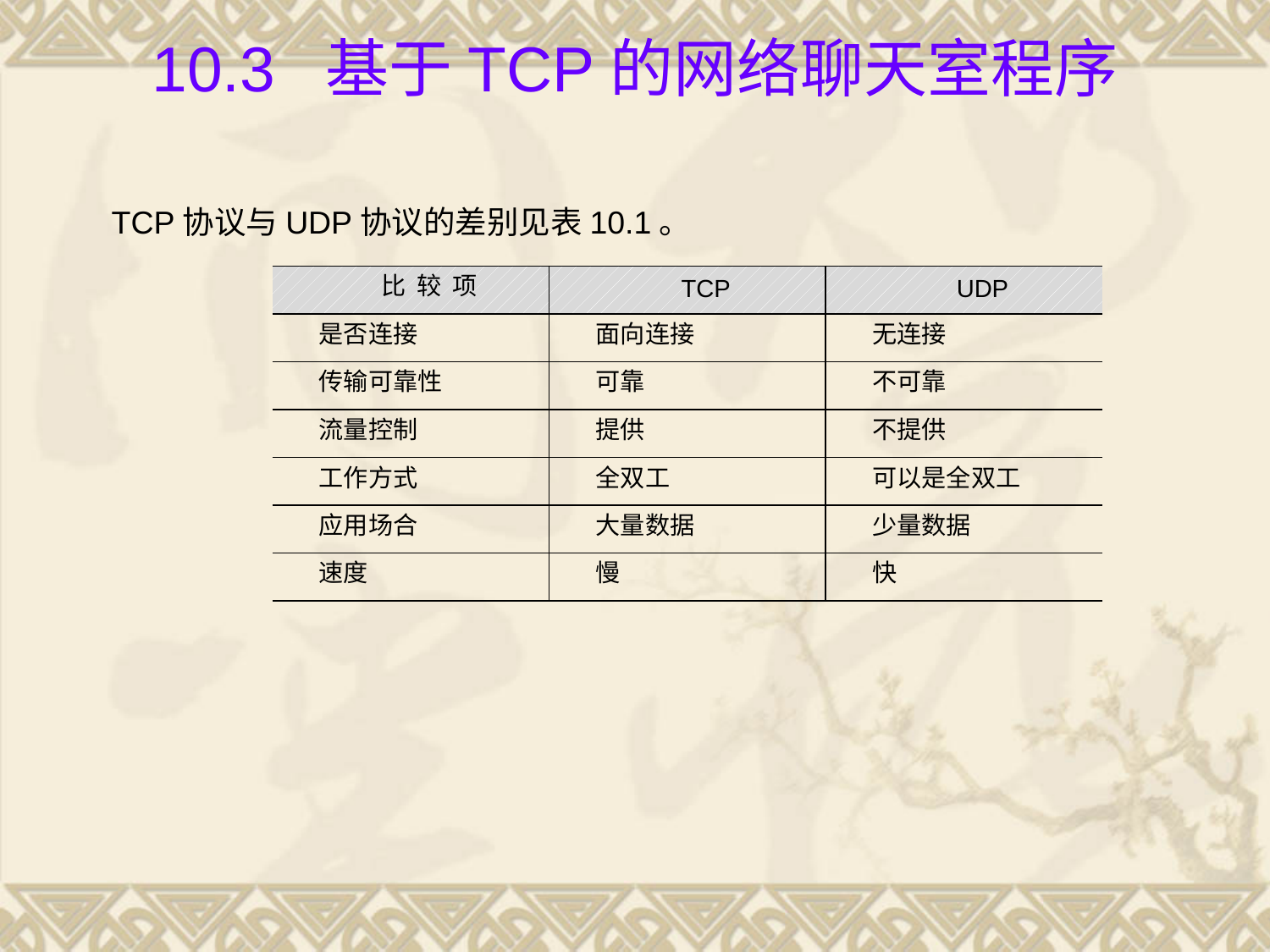

# 10.3  基于TCP的网络聊天室程序
TCP协议与UDP协议的差别见表10.1。
| 比 较 项 | TCP | UDP |
| --- | --- | --- |
| 是否连接 | 面向连接 | 无连接 |
| 传输可靠性 | 可靠 | 不可靠 |
| 流量控制 | 提供 | 不提供 |
| 工作方式 | 全双工 | 可以是全双工 |
| 应用场合 | 大量数据 | 少量数据 |
| 速度 | 慢 | 快 |